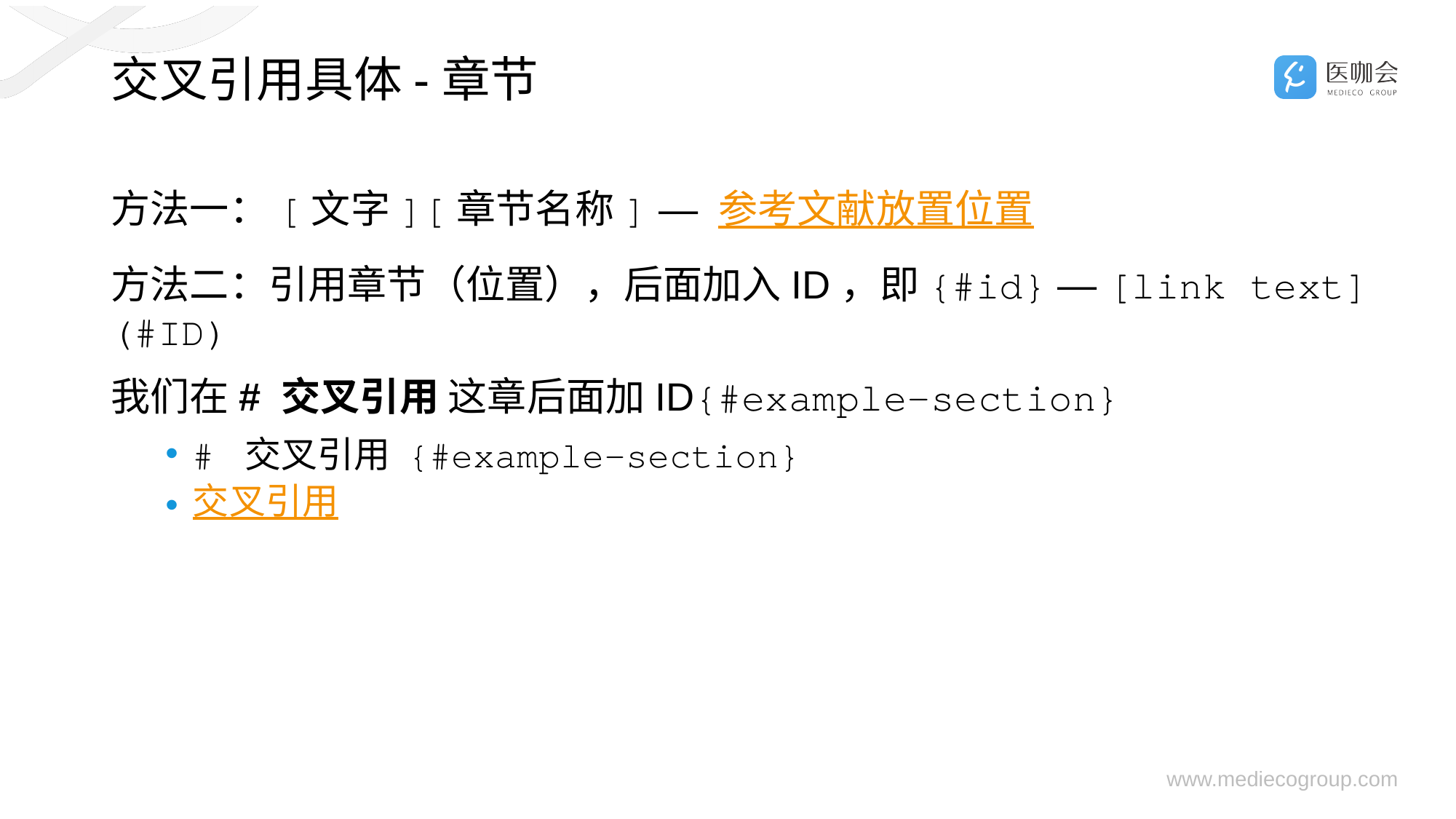

# 交叉引用具体-章节
方法一：[文字][章节名称] — 参考文献放置位置
方法二：引用章节（位置），后面加入ID，即{#id} — [link text](#ID)
我们在# 交叉引用 这章后面加ID{#example-section}
# 交叉引用 {#example-section}
交叉引用